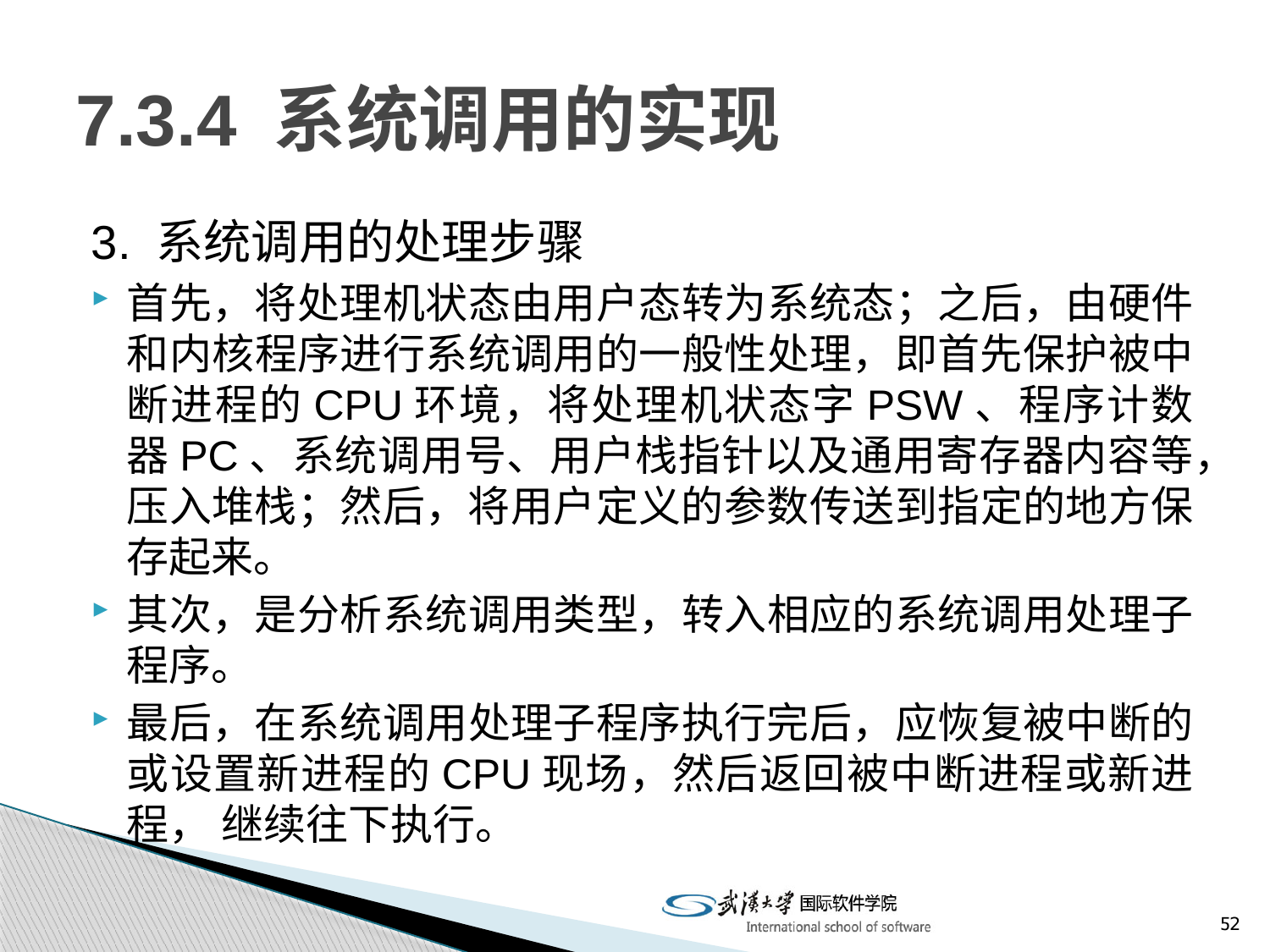

# 7.3.4 系统调用的实现
3. 系统调用的处理步骤
首先，将处理机状态由用户态转为系统态；之后，由硬件和内核程序进行系统调用的一般性处理，即首先保护被中断进程的CPU环境，将处理机状态字PSW、程序计数器PC、系统调用号、用户栈指针以及通用寄存器内容等，压入堆栈；然后，将用户定义的参数传送到指定的地方保存起来。
其次，是分析系统调用类型，转入相应的系统调用处理子程序。
最后，在系统调用处理子程序执行完后，应恢复被中断的或设置新进程的CPU现场，然后返回被中断进程或新进程， 继续往下执行。
52